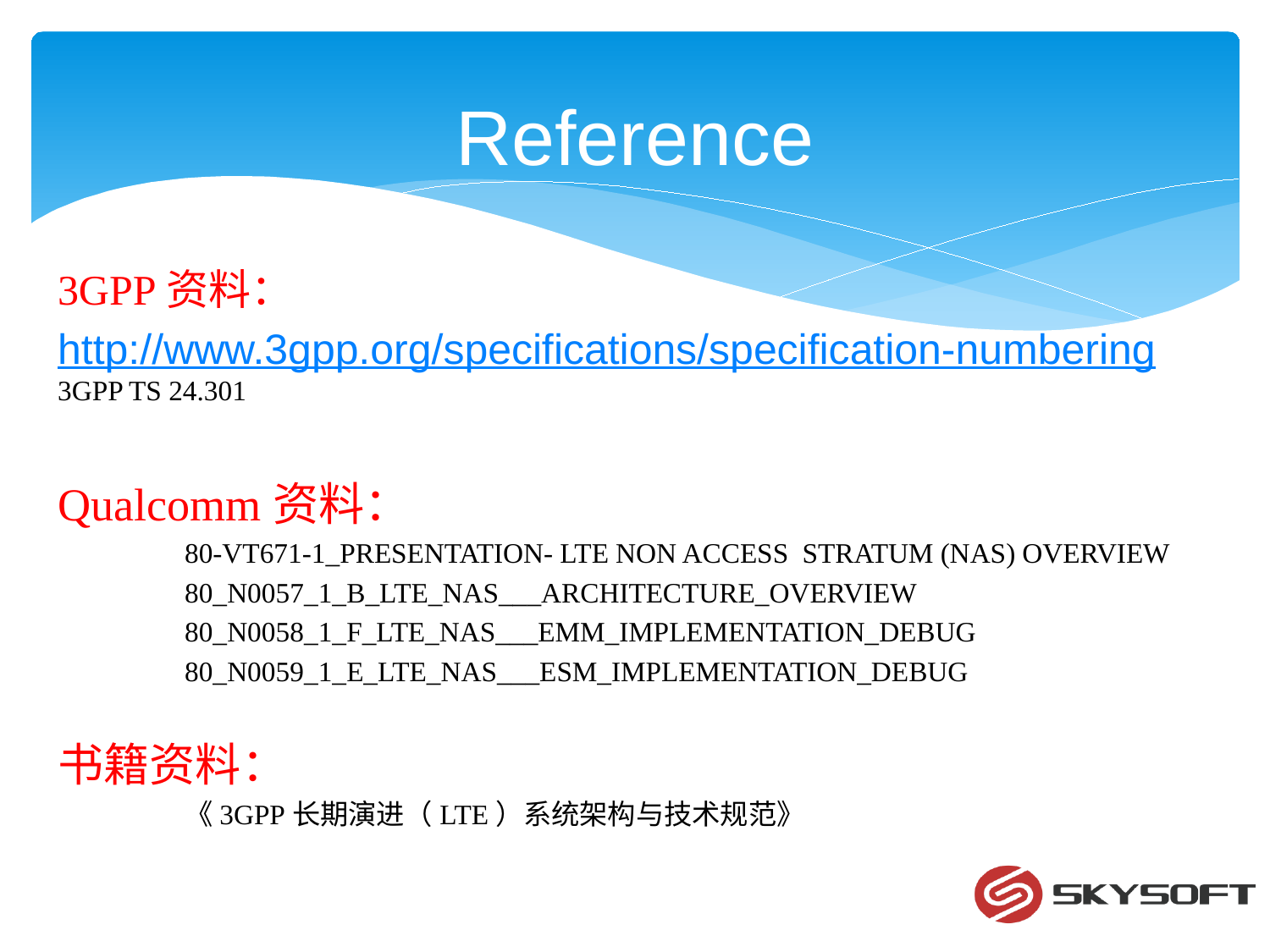

# Reference
3GPP资料：
http://www.3gpp.org/specifications/specification-numbering	3GPP TS 24.301

Qualcomm资料：
	80-VT671-1_PRESENTATION- LTE NON ACCESS  STRATUM (NAS) OVERVIEW
	80_N0057_1_B_LTE_NAS___ARCHITECTURE_OVERVIEW
	80_N0058_1_F_LTE_NAS___EMM_IMPLEMENTATION_DEBUG
	80_N0059_1_E_LTE_NAS___ESM_IMPLEMENTATION_DEBUG

书籍资料：
	《3GPP长期演进（LTE）系统架构与技术规范》